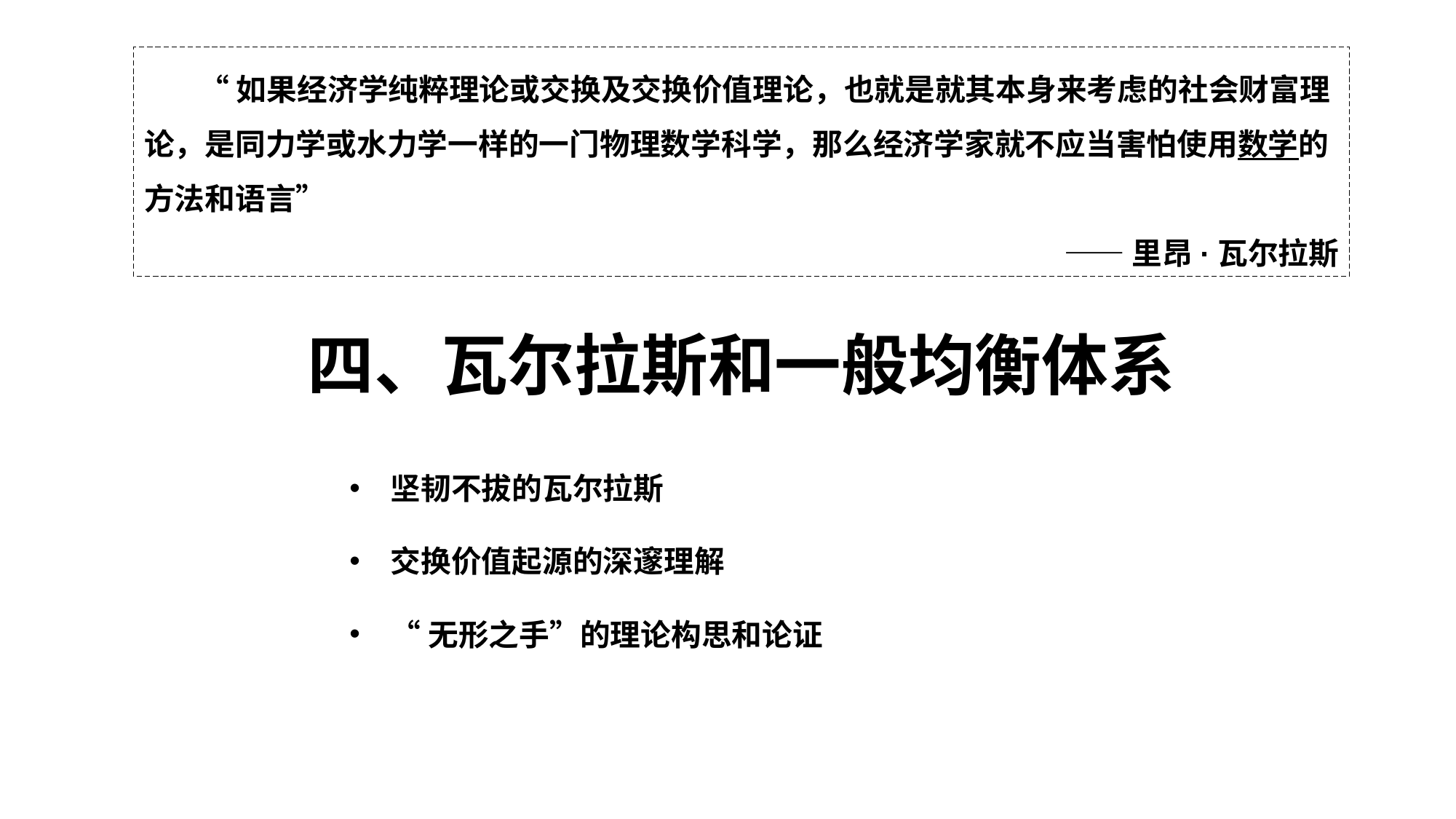

“如果经济学纯粹理论或交换及交换价值理论，也就是就其本身来考虑的社会财富理论，是同力学或水力学一样的一门物理数学科学，那么经济学家就不应当害怕使用数学的方法和语言”
——里昂·瓦尔拉斯
四、瓦尔拉斯和一般均衡体系
坚韧不拔的瓦尔拉斯
交换价值起源的深邃理解
“无形之手”的理论构思和论证